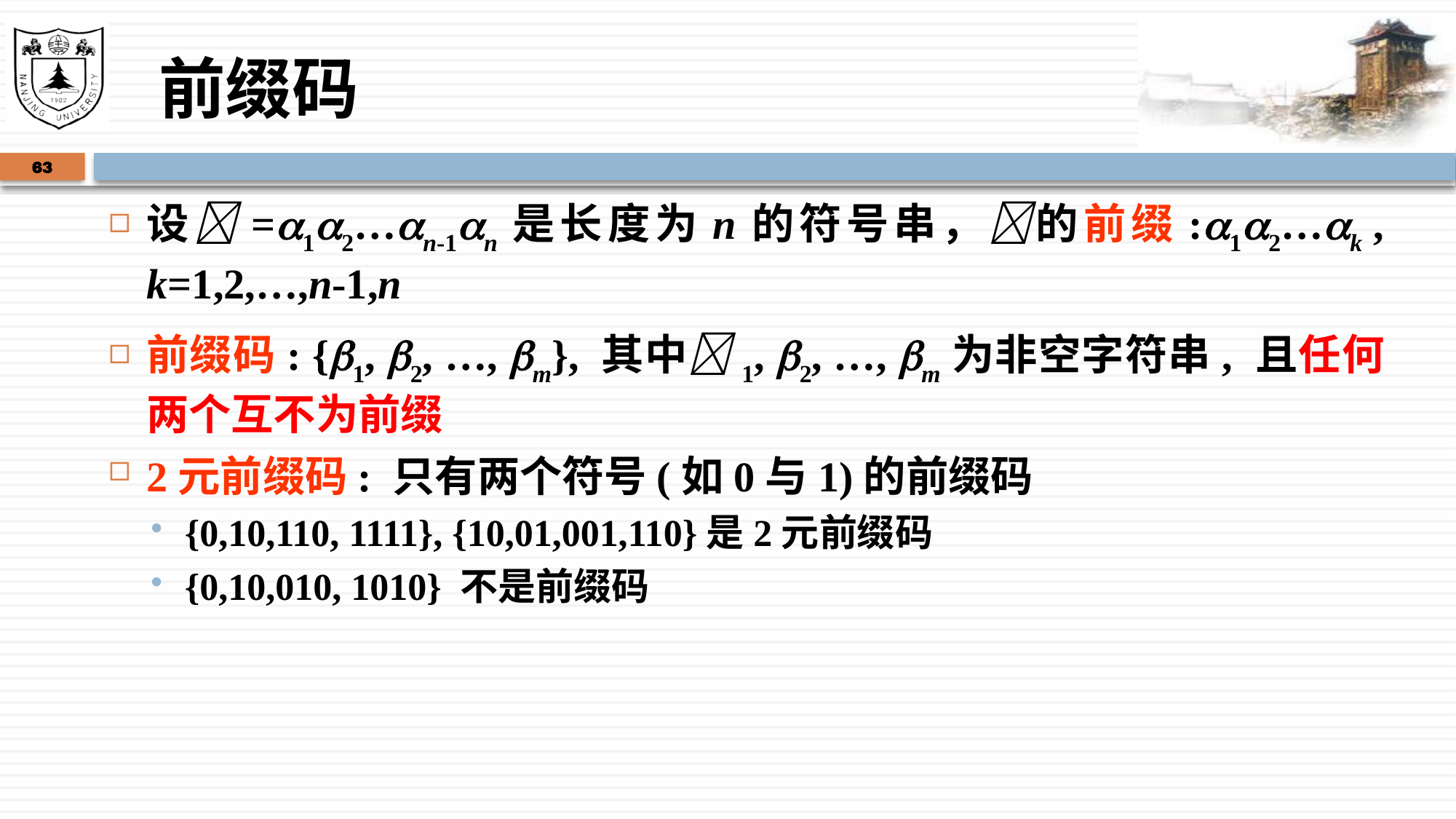

# 前缀码
63
设α=α1α2…αn-1αn是长度为n的符号串，α的前缀:α1α2…αk , k=1,2,…,n-1,n
前缀码: {β1, β2, …, βm}, 其中β1, β2, …, βm为非空字符串, 且任何两个互不为前缀
2元前缀码: 只有两个符号(如0与1)的前缀码
{0,10,110, 1111}, {10,01,001,110}是2元前缀码
{0,10,010, 1010} 不是前缀码